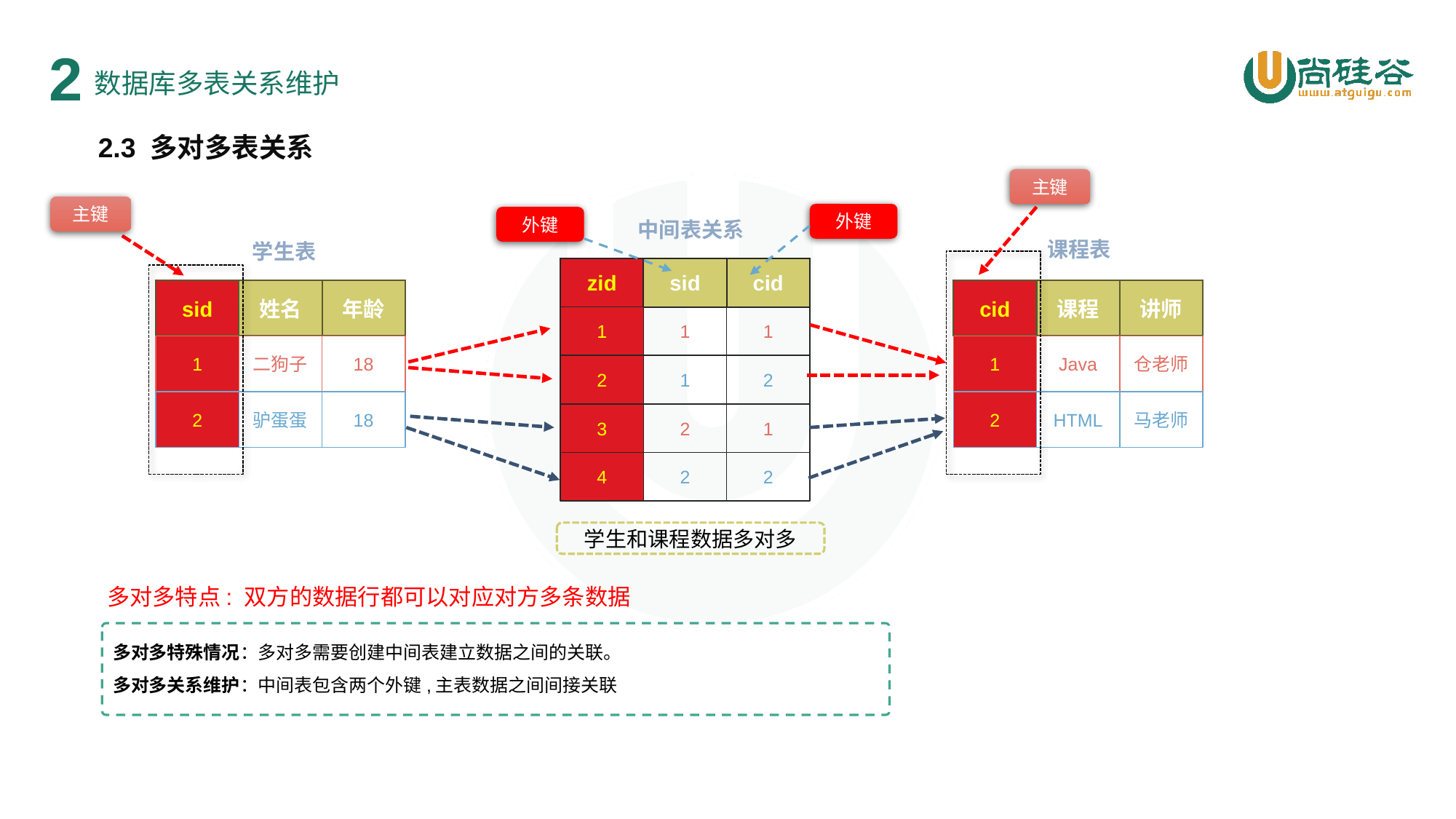

2
数据库多表关系维护
2.3 多对多表关系
主键
主键
外键
外键
中间表关系
课程表
学生表

zid
sid
cid

cid
课程
讲师
sid
姓名
年龄
1
1
1
1
Java
仓老师
1
二狗子
18
2
1
2
2
HTML
马老师
2
驴蛋蛋
18
3
2
1
4
2
2
学生和课程数据多对多
多对多特点: 双方的数据行都可以对应对方多条数据

多对多特殊情况：多对多需要创建中间表建立数据之间的关联。
多对多关系维护：中间表包含两个外键,主表数据之间间接关联